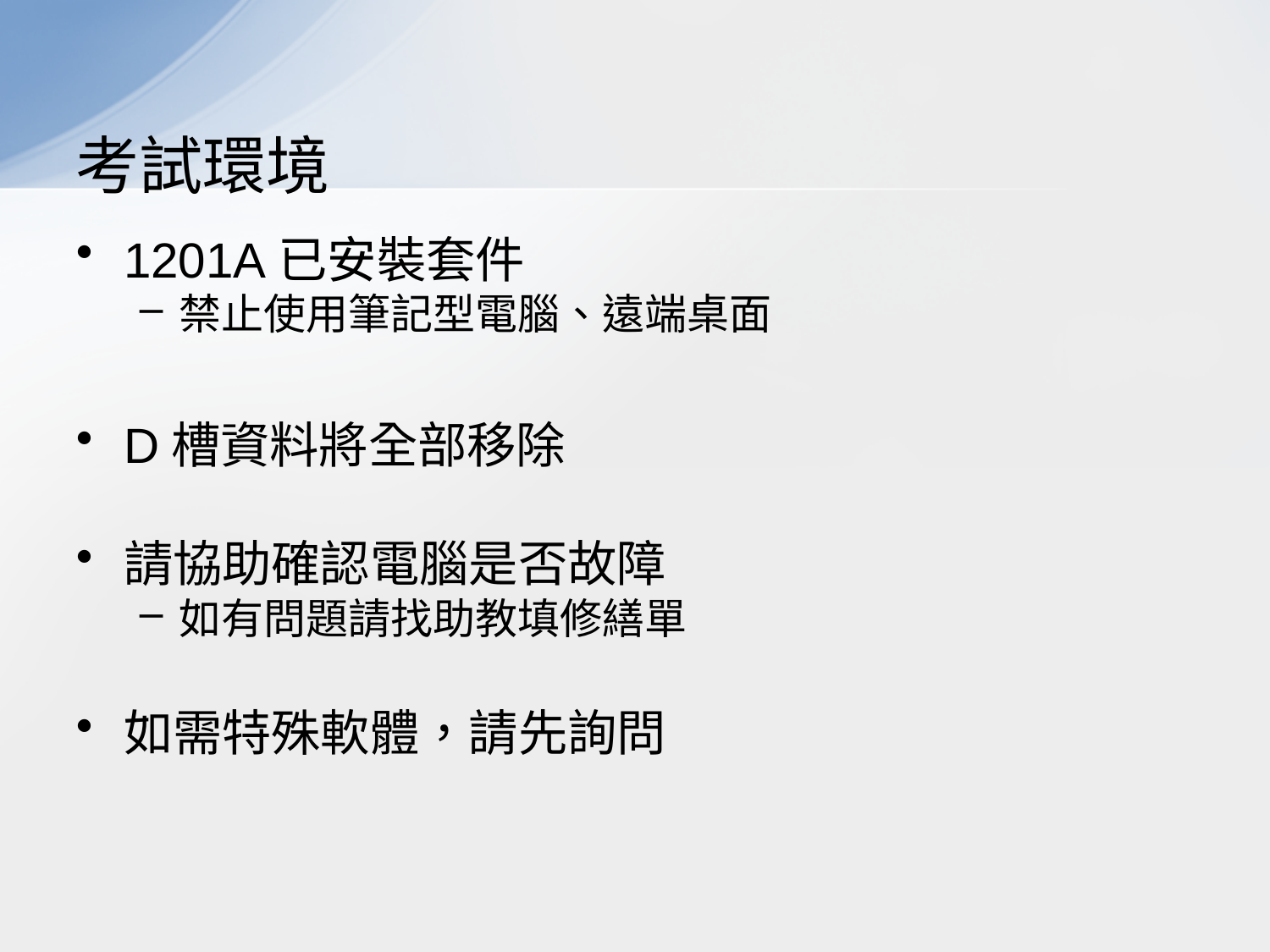

# 考試環境
1201A已安裝套件
禁止使用筆記型電腦、遠端桌面

D槽資料將全部移除

請協助確認電腦是否故障
如有問題請找助教填修繕單

如需特殊軟體，請先詢問